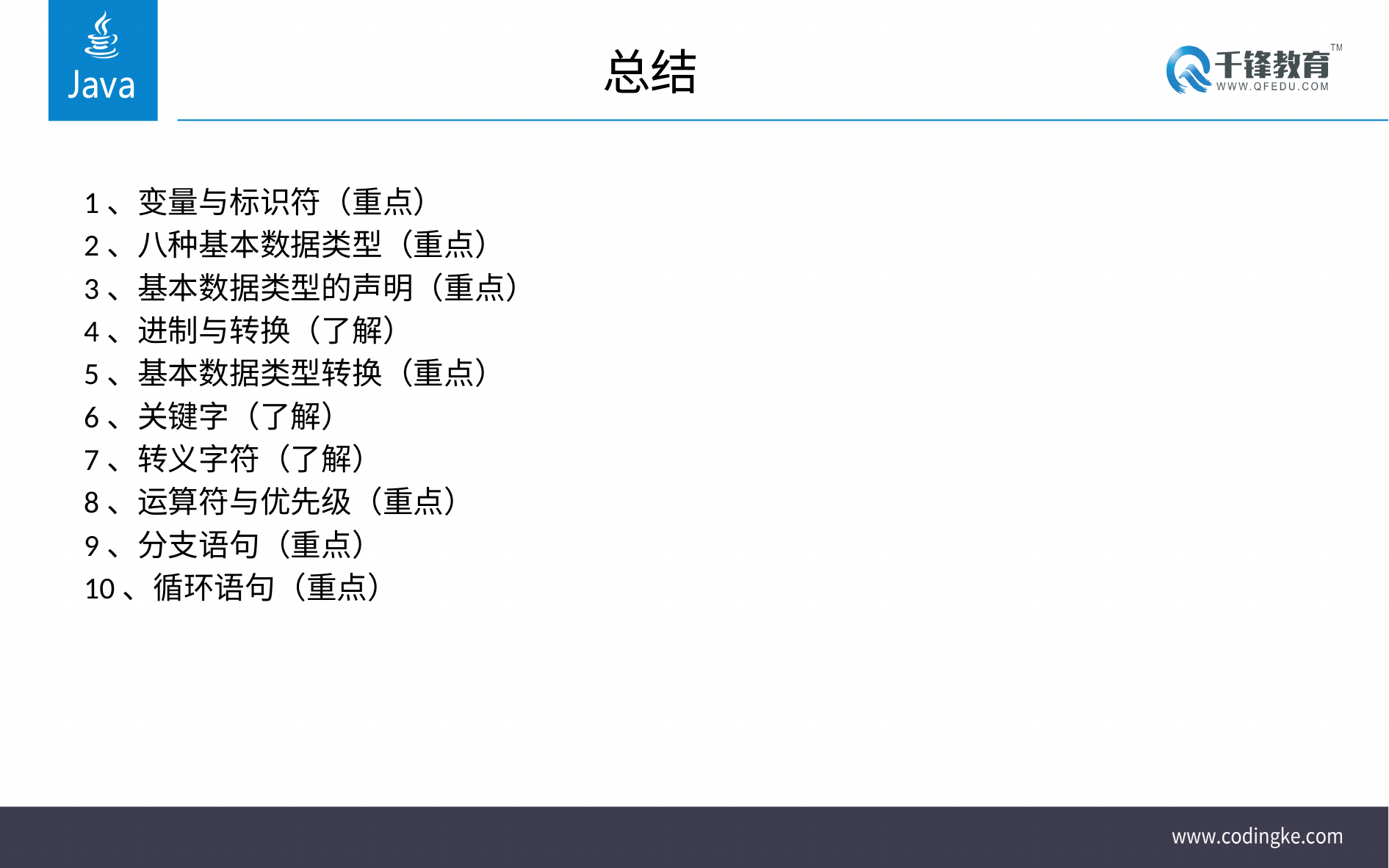

# 总结
1、变量与标识符（重点）
2、八种基本数据类型（重点）
3、基本数据类型的声明（重点）
4、进制与转换（了解）
5、基本数据类型转换（重点）
6、关键字（了解）
7、转义字符（了解）
8、运算符与优先级（重点）
9、分支语句（重点）
10、循环语句（重点）